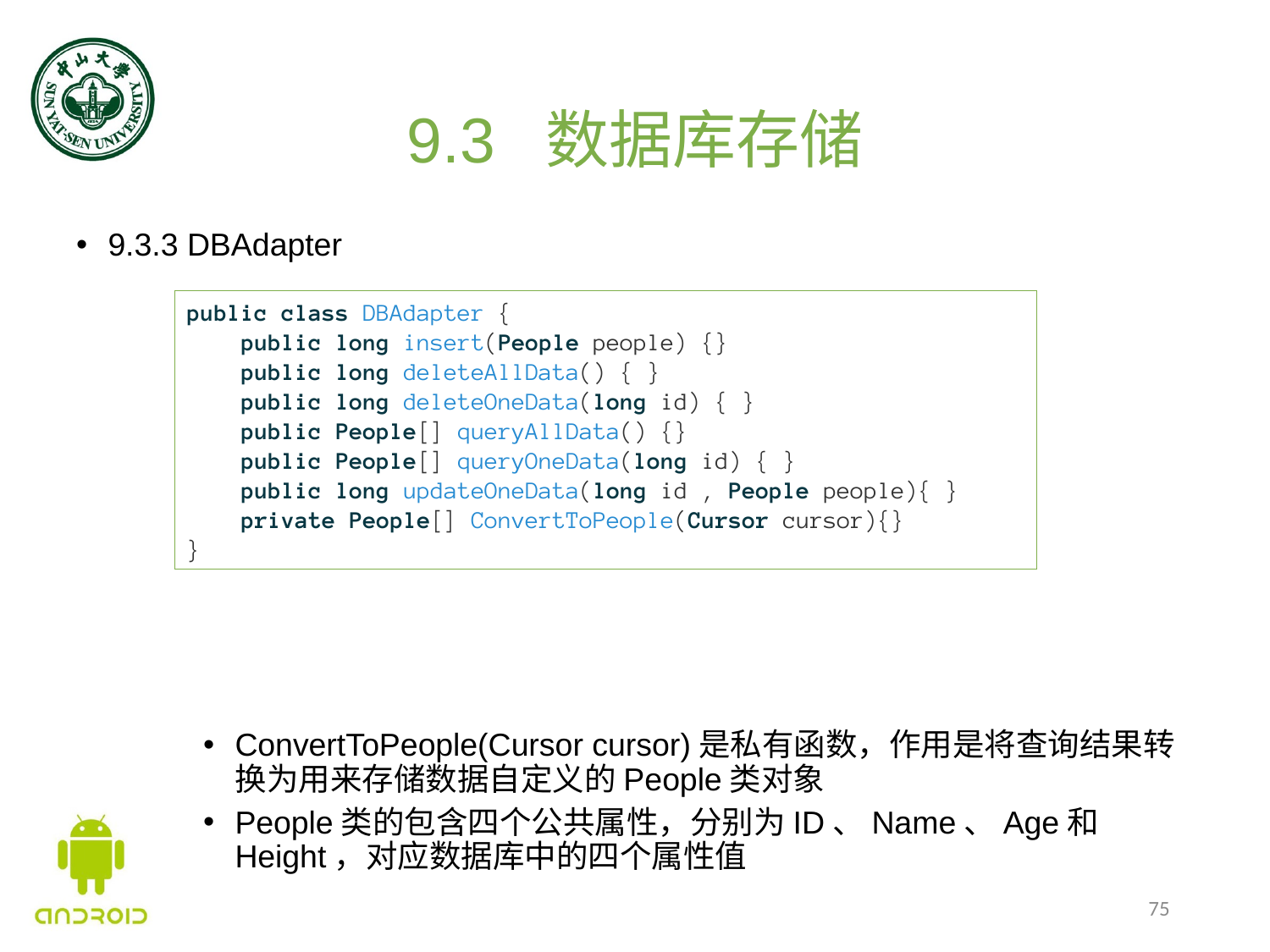

# 9.3  数据库存储
9.3.3 DBAdapter

ConvertToPeople(Cursor cursor)是私有函数，作用是将查询结果转换为用来存储数据自定义的People类对象
People类的包含四个公共属性，分别为ID、Name、Age和Height，对应数据库中的四个属性值
public class DBAdapter {
    public long insert(People people) {}
    public long deleteAllData() { }
    public long deleteOneData(long id) { }
    public People[] queryAllData() {}
    public People[] queryOneData(long id) { }
    public long updateOneData(long id , People people){ }
    private People[] ConvertToPeople(Cursor cursor){}
}
75